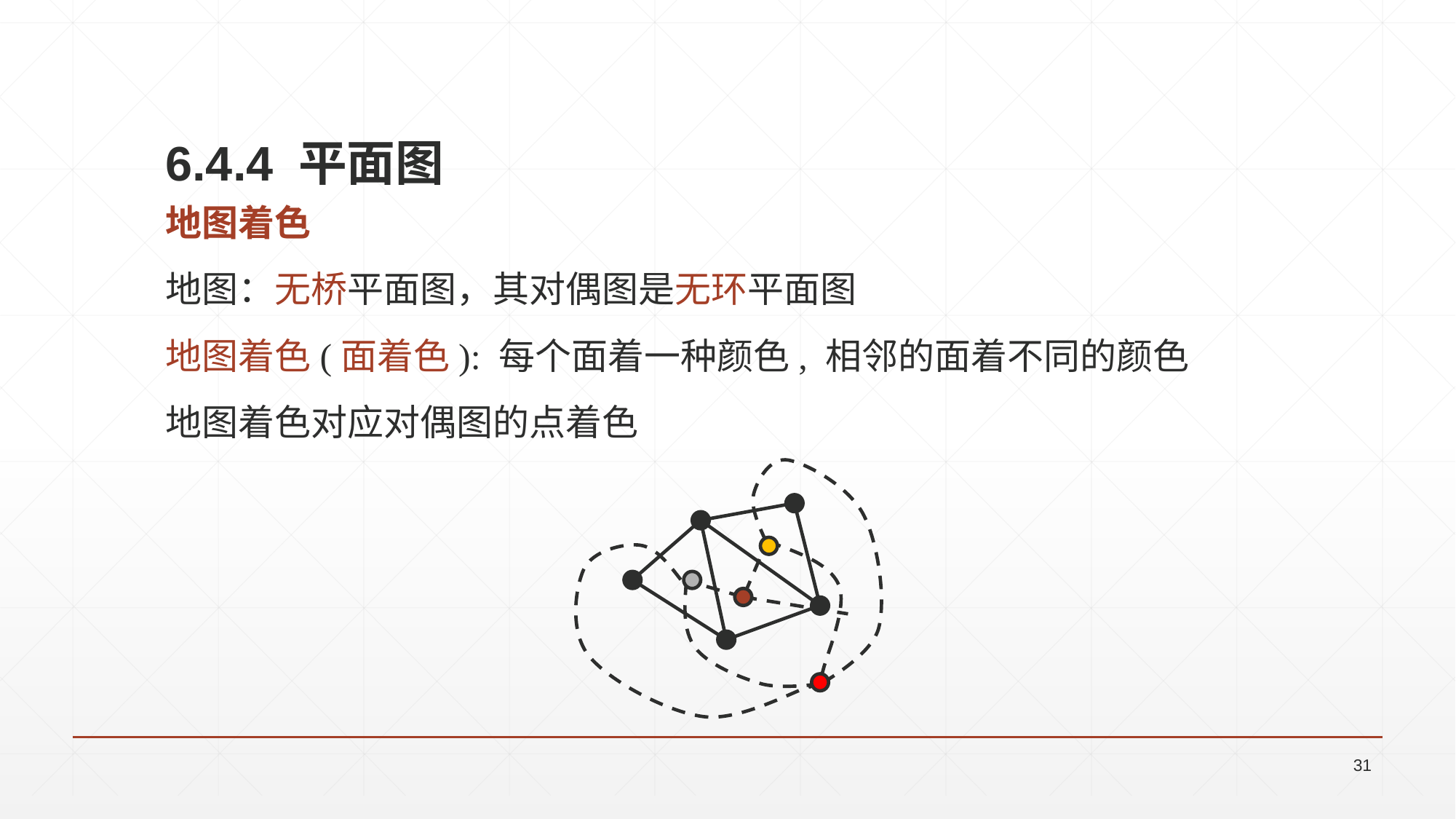

6.4.4 平面图
地图着色
地图：无桥平面图，其对偶图是无环平面图
地图着色(面着色): 每个面着一种颜色, 相邻的面着不同的颜色
地图着色对应对偶图的点着色

31